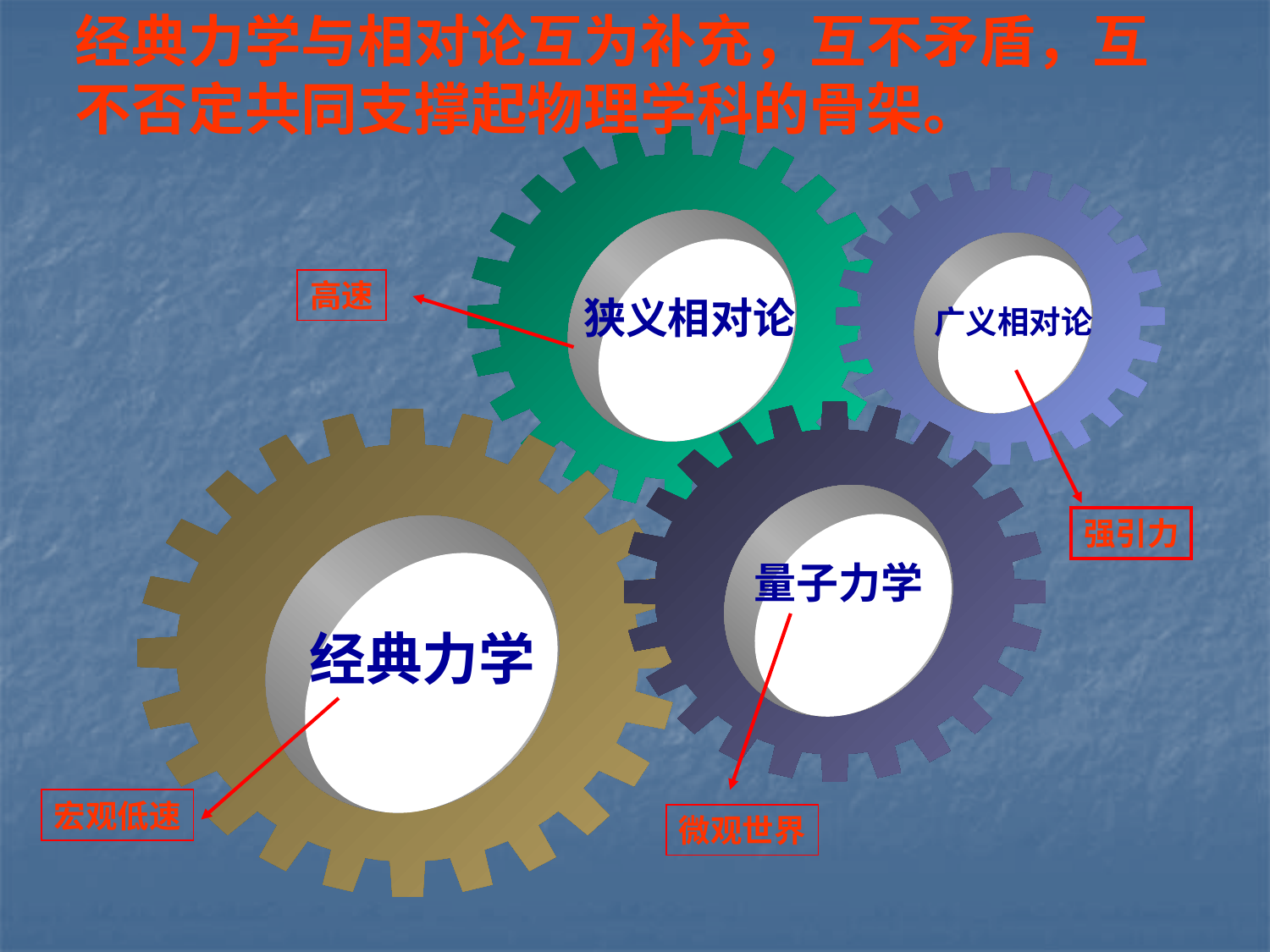

经典力学与相对论互为补充，互不矛盾，互不否定共同支撑起物理学科的骨架。

高速
狭义相对论

广义相对论

强引力
量子力学

经典力学

宏观低速
微观世界